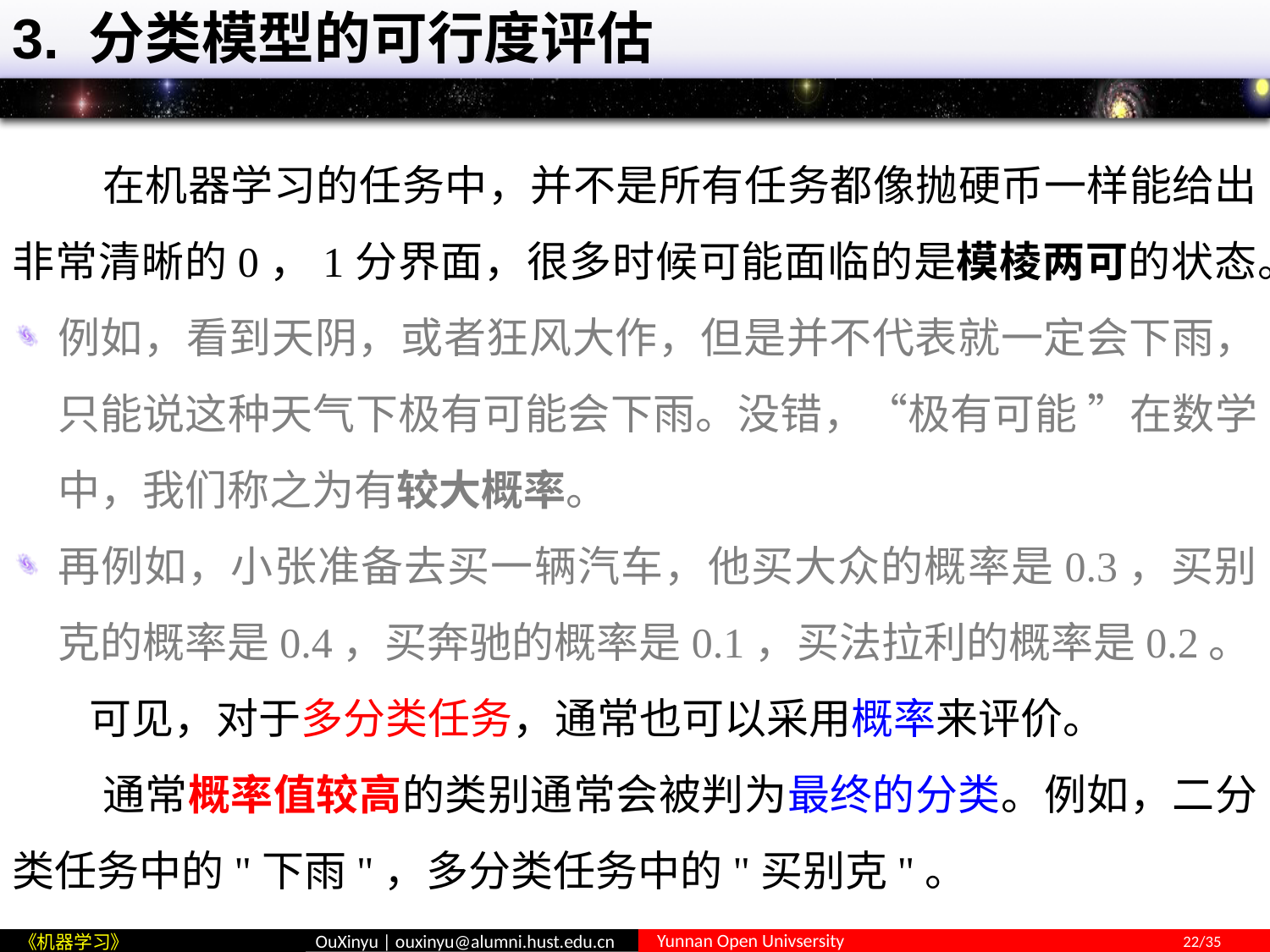

# 3. 分类模型的可行度评估
        在机器学习的任务中，并不是所有任务都像抛硬币一样能给出非常清晰的0，1分界面，很多时候可能面临的是模棱两可的状态。
例如，看到天阴，或者狂风大作，但是并不代表就一定会下雨，只能说这种天气下极有可能会下雨。没错，“极有可能 ”在数学中，我们称之为有较大概率。
再例如，小张准备去买一辆汽车，他买大众的概率是0.3，买别克的概率是0.4，买奔驰的概率是0.1，买法拉利的概率是0.2。
       可见，对于多分类任务，通常也可以采用概率来评价。
        通常概率值较高的类别通常会被判为最终的分类。例如，二分类任务中的"下雨"，多分类任务中的"买别克"。